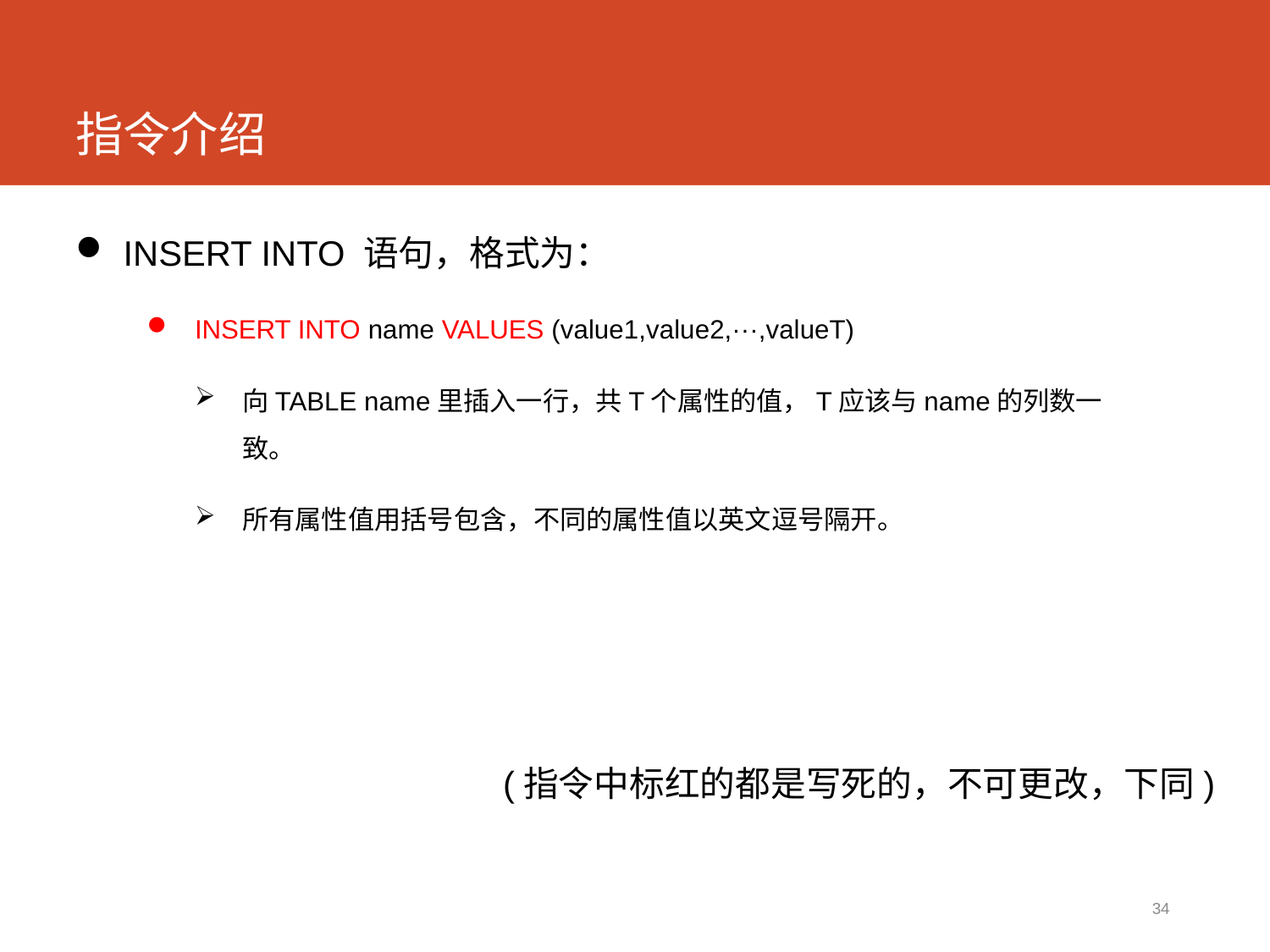

# 指令介绍
INSERT INTO 语句，格式为：
INSERT INTO name VALUES (value1,value2,···,valueT)
向TABLE name里插入一行，共T个属性的值，T应该与name的列数一致。
所有属性值用括号包含，不同的属性值以英文逗号隔开。
(指令中标红的都是写死的，不可更改，下同)
34